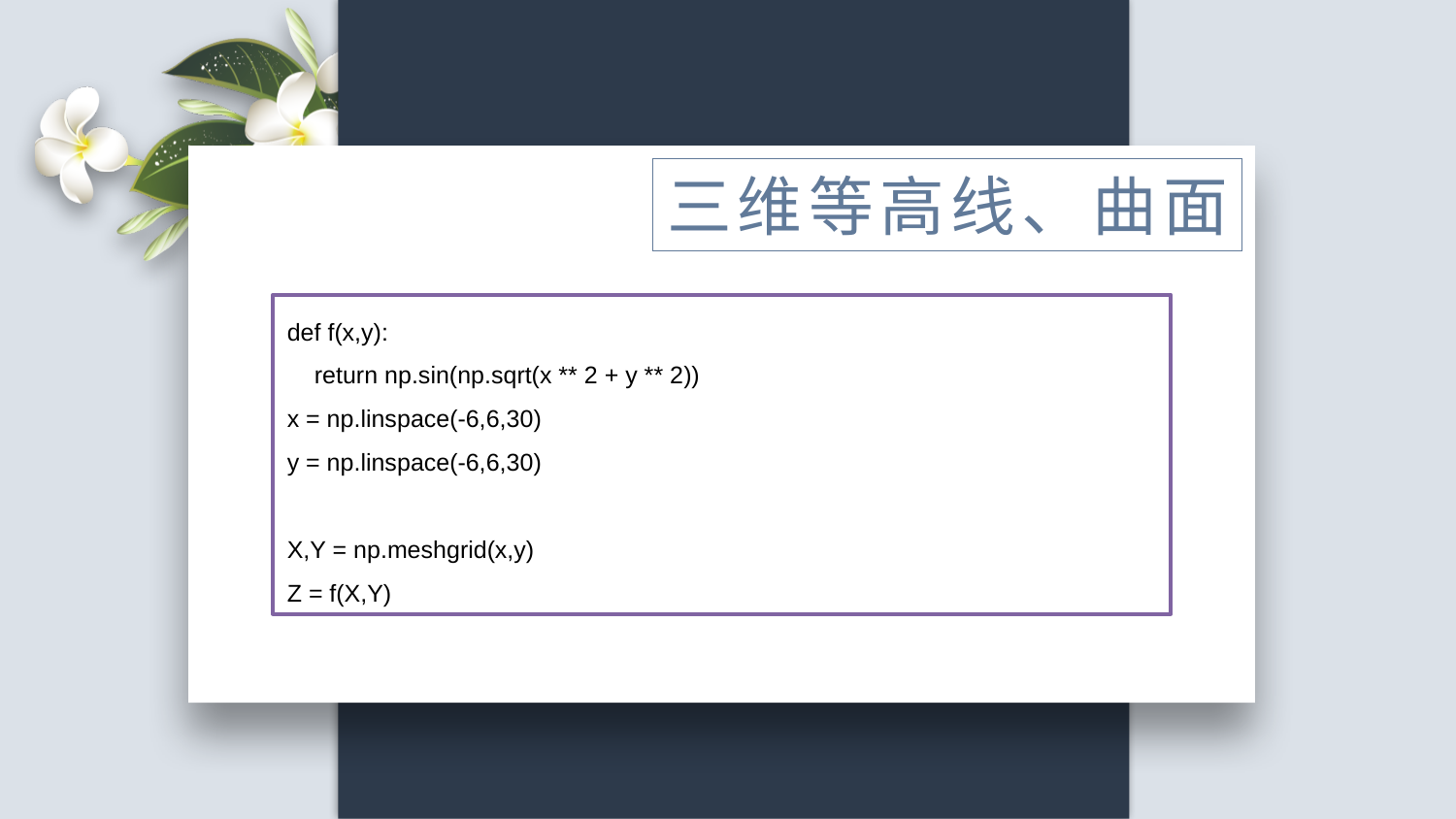

三维等高线、曲面
def f(x,y):
    return np.sin(np.sqrt(x ** 2 + y ** 2))
x = np.linspace(-6,6,30)
y = np.linspace(-6,6,30)

X,Y = np.meshgrid(x,y)
Z = f(X,Y)